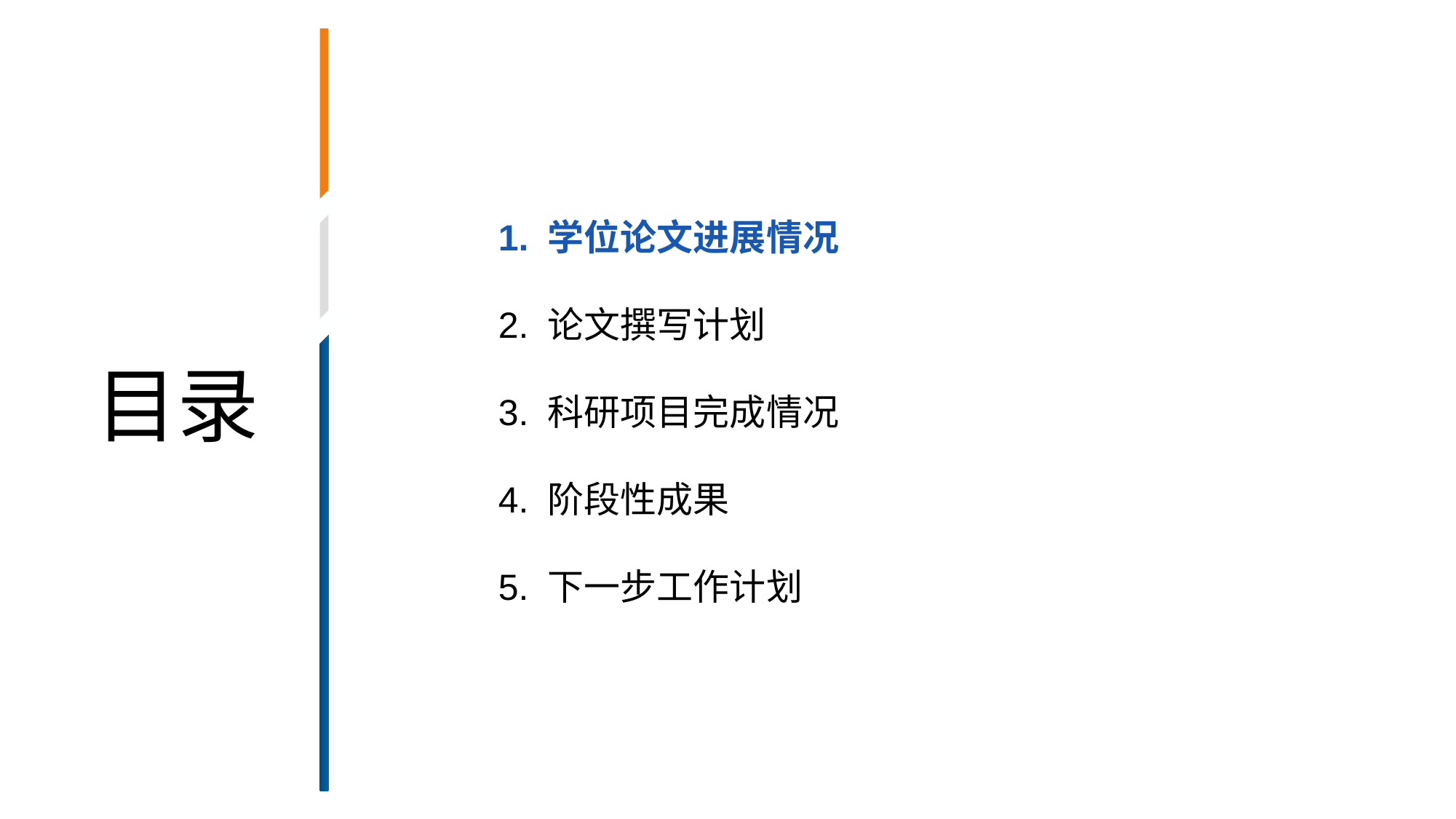

1. 学位论文进展情况
2. 论文撰写计划
3. 科研项目完成情况
4. 阶段性成果
5. 下一步工作计划
目录